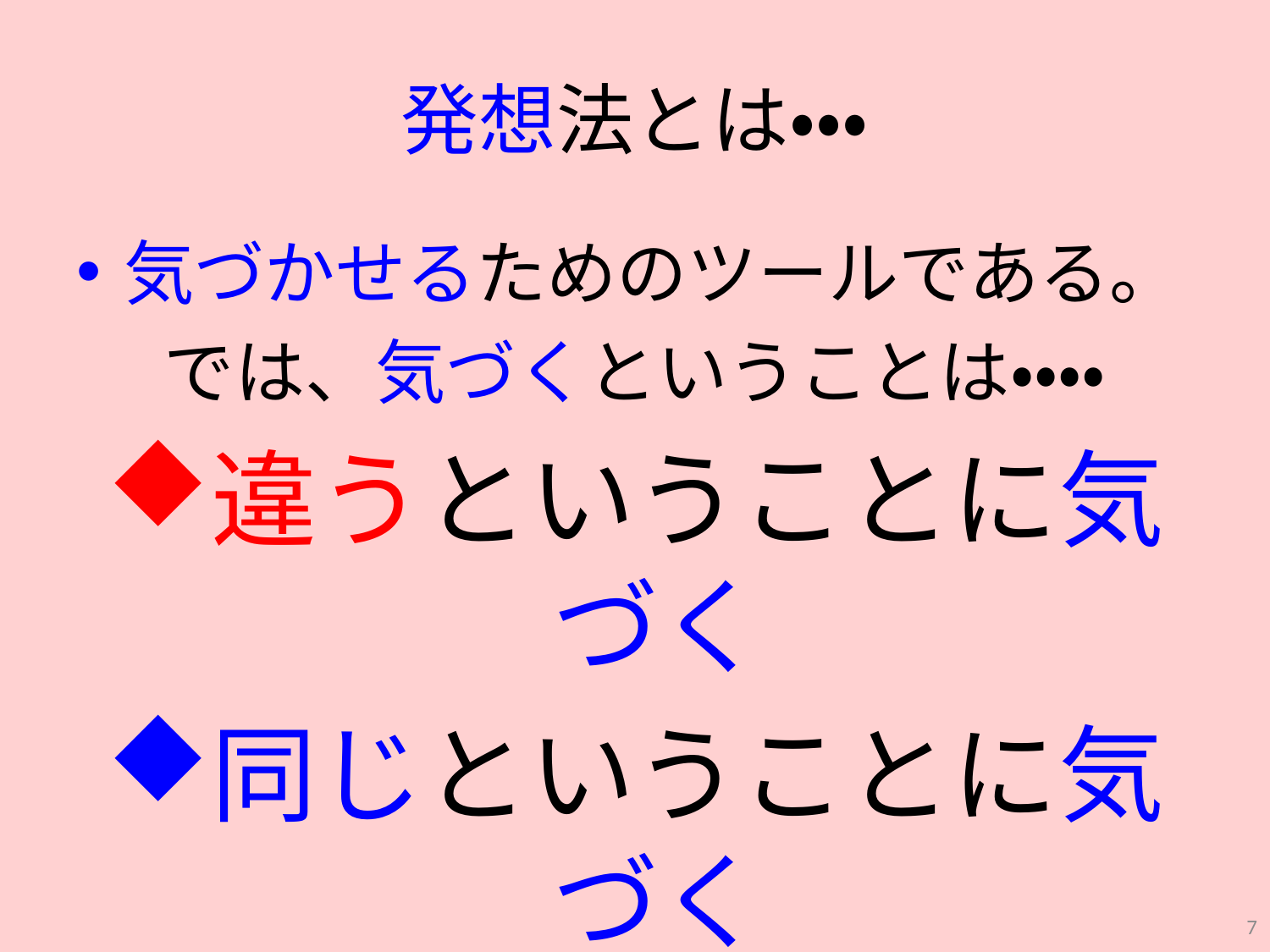

# 発想法とは・・・
気づかせるためのツールである。
では、気づくということは・・・・
違うということに気づく
同じということに気づく
この２種類しかない。
7